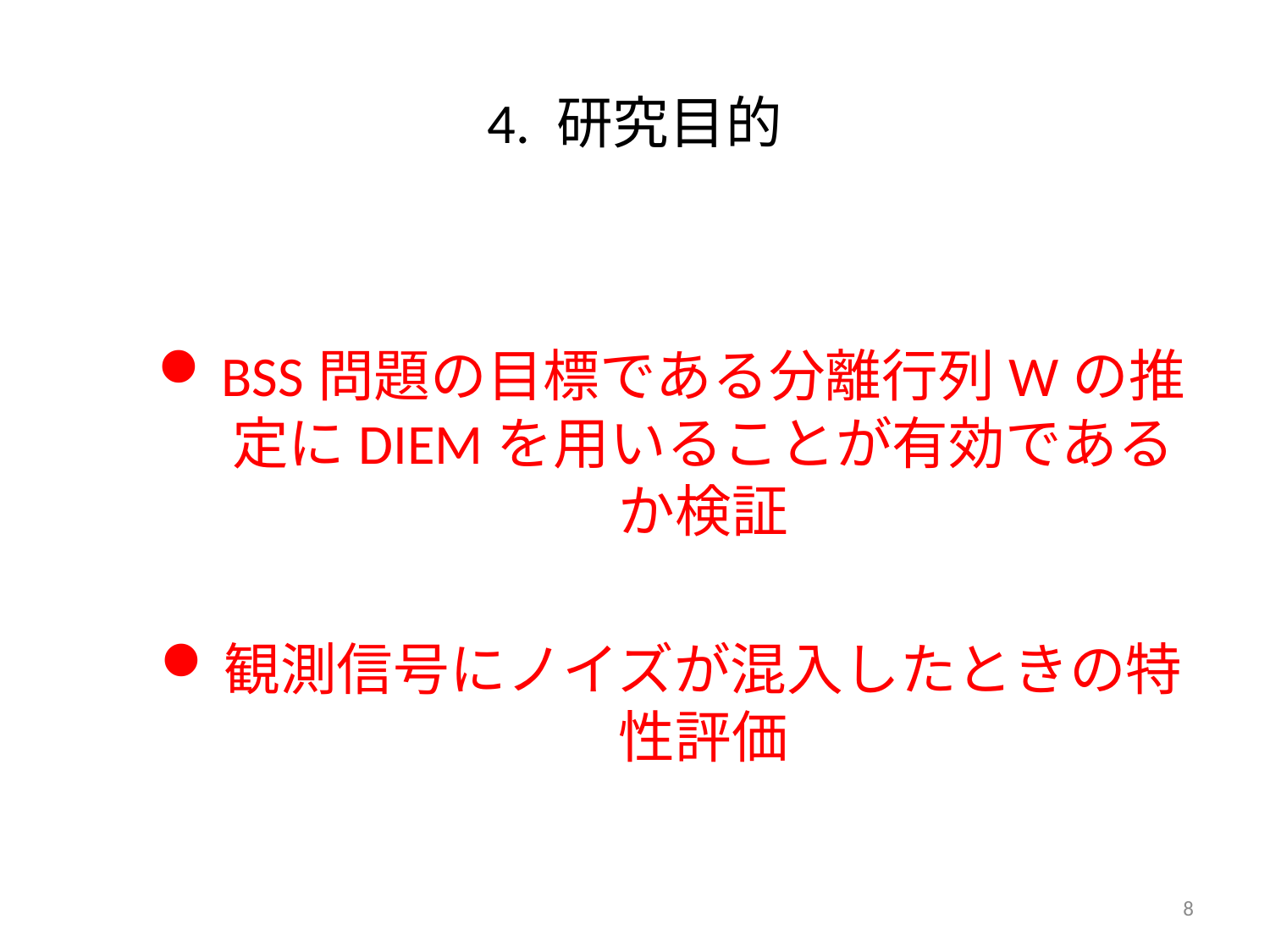

# 4. 研究目的

BSS問題の目標である分離行列Wの推定にDIEMを用いることが有効であるか検証

観測信号にノイズが混入したときの特性評価
8